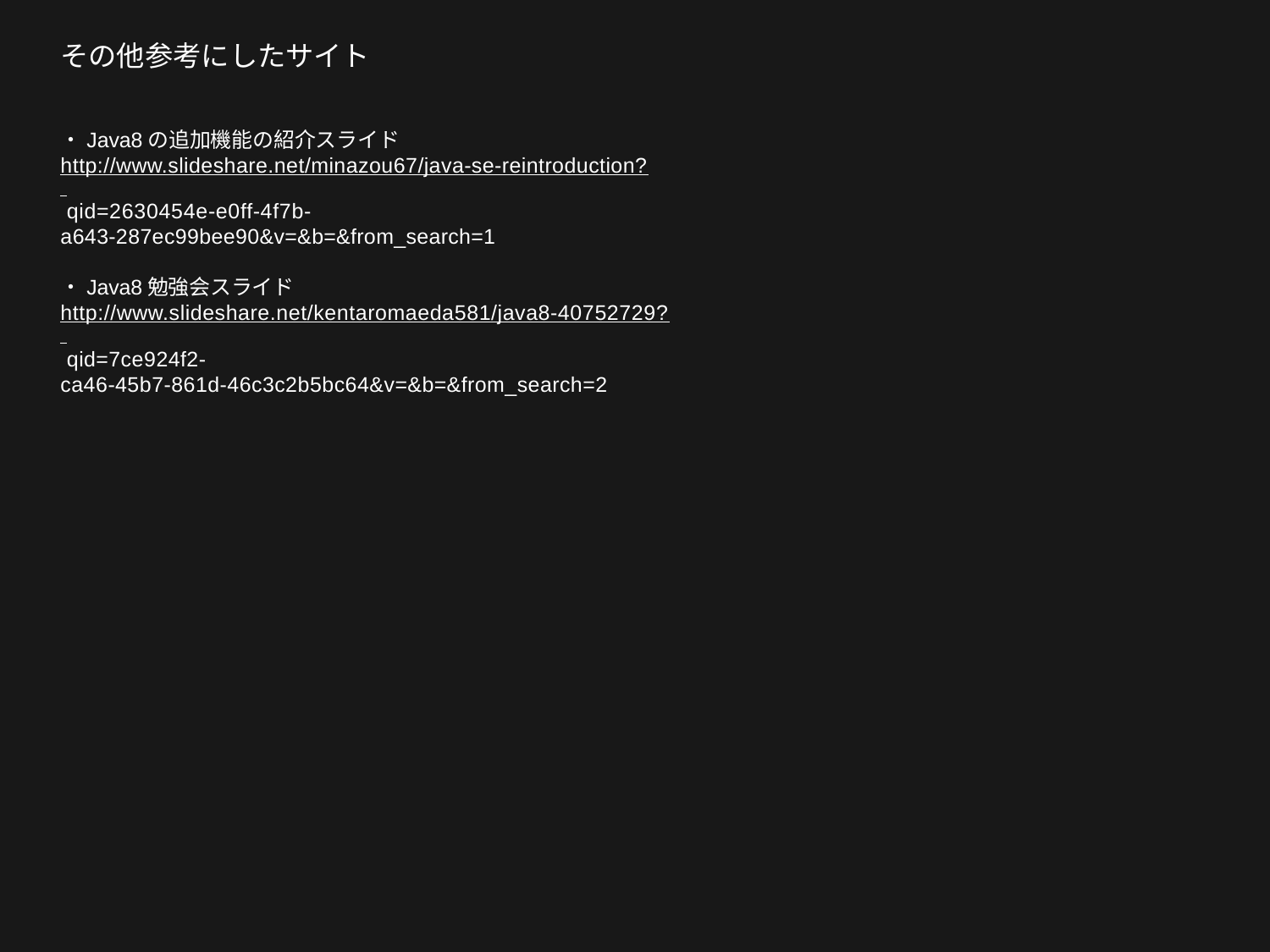

その他参考にしたサイト

・Java8の追加機能の紹介スライド http://www.slideshare.net/minazou67/java-se-reintroduction?  qid=2630454e-e0ff-4f7b-
a643-287ec99bee90&v=&b=&from_search=1
・Java8勉強会スライド http://www.slideshare.net/kentaromaeda581/java8-40752729?  qid=7ce924f2-
ca46-45b7-861d-46c3c2b5bc64&v=&b=&from_search=2